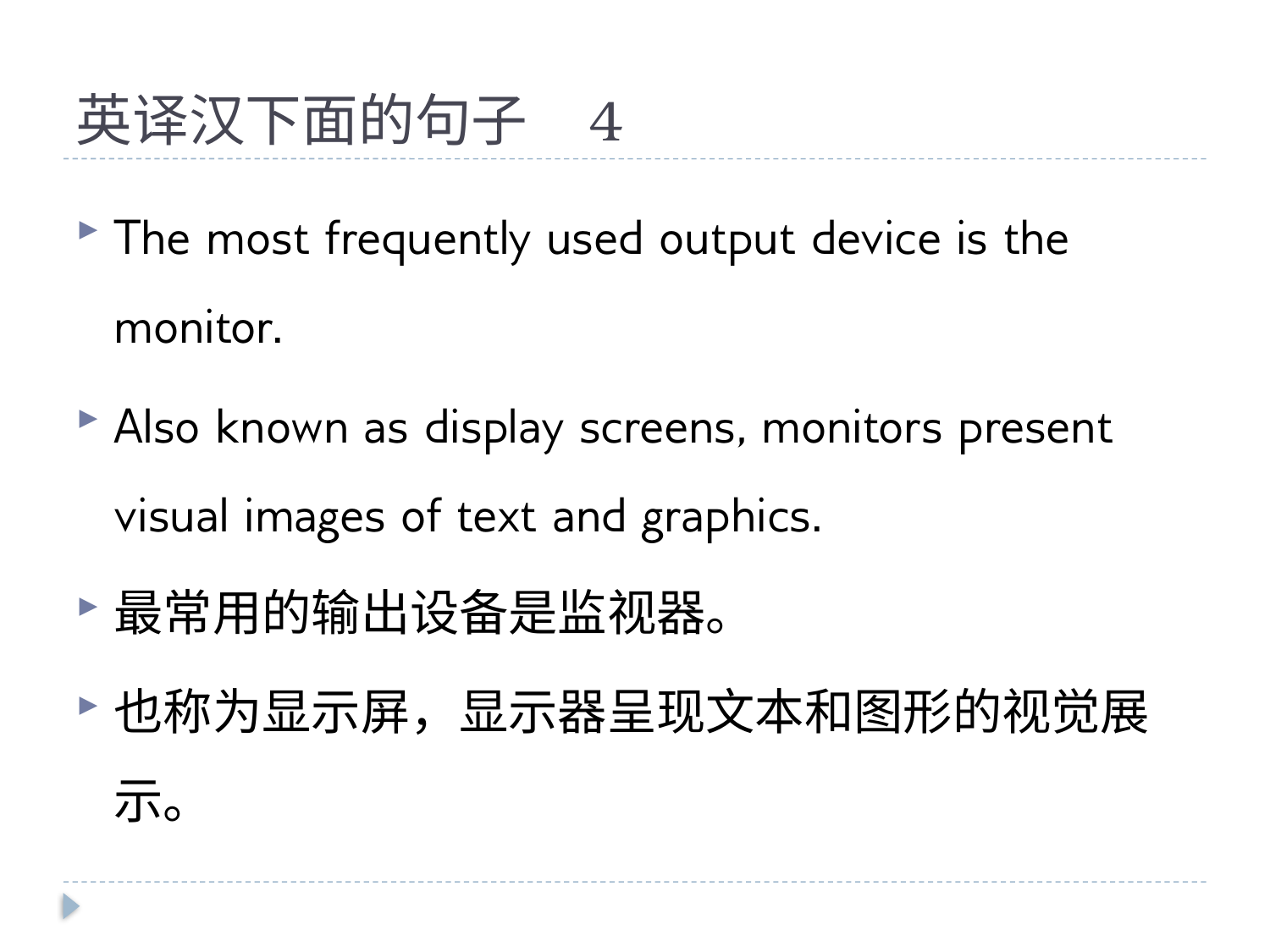

# 英译汉下面的句子   4
The most frequently used output device is the monitor.
Also known as display screens, monitors present visual images of text and graphics.
最常用的输出设备是监视器。
也称为显示屏，显示器呈现文本和图形的视觉展示。